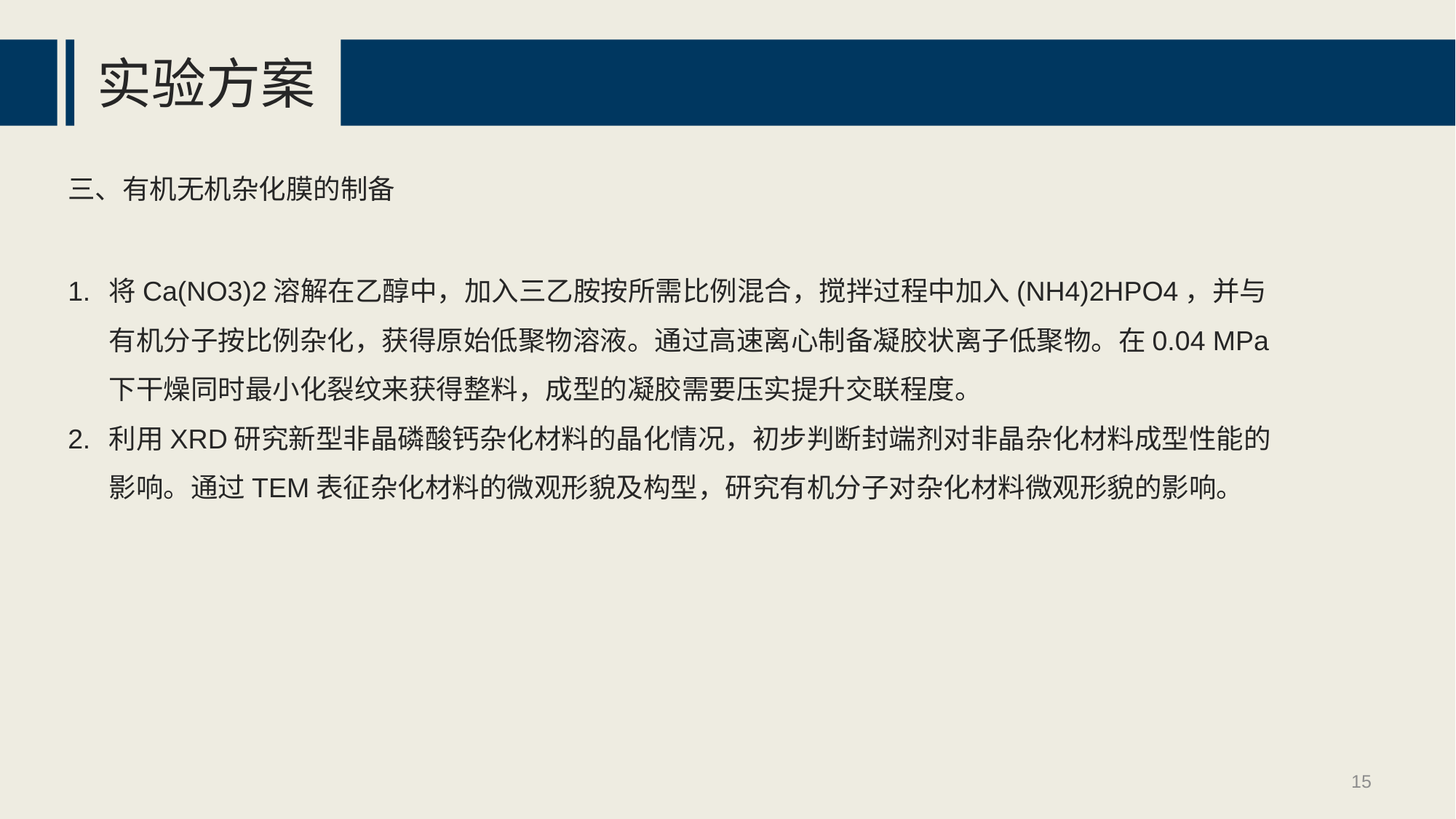

实验方案

三、有机无机杂化膜的制备
将Ca(NO3)2溶解在乙醇中，加入三乙胺按所需比例混合，搅拌过程中加入(NH4)2HPO4，并与有机分子按比例杂化，获得原始低聚物溶液。通过高速离心制备凝胶状离子低聚物。在0.04 MPa下干燥同时最小化裂纹来获得整料，成型的凝胶需要压实提升交联程度。
利用XRD研究新型非晶磷酸钙杂化材料的晶化情况，初步判断封端剂对非晶杂化材料成型性能的影响。通过TEM表征杂化材料的微观形貌及构型，研究有机分子对杂化材料微观形貌的影响。
15